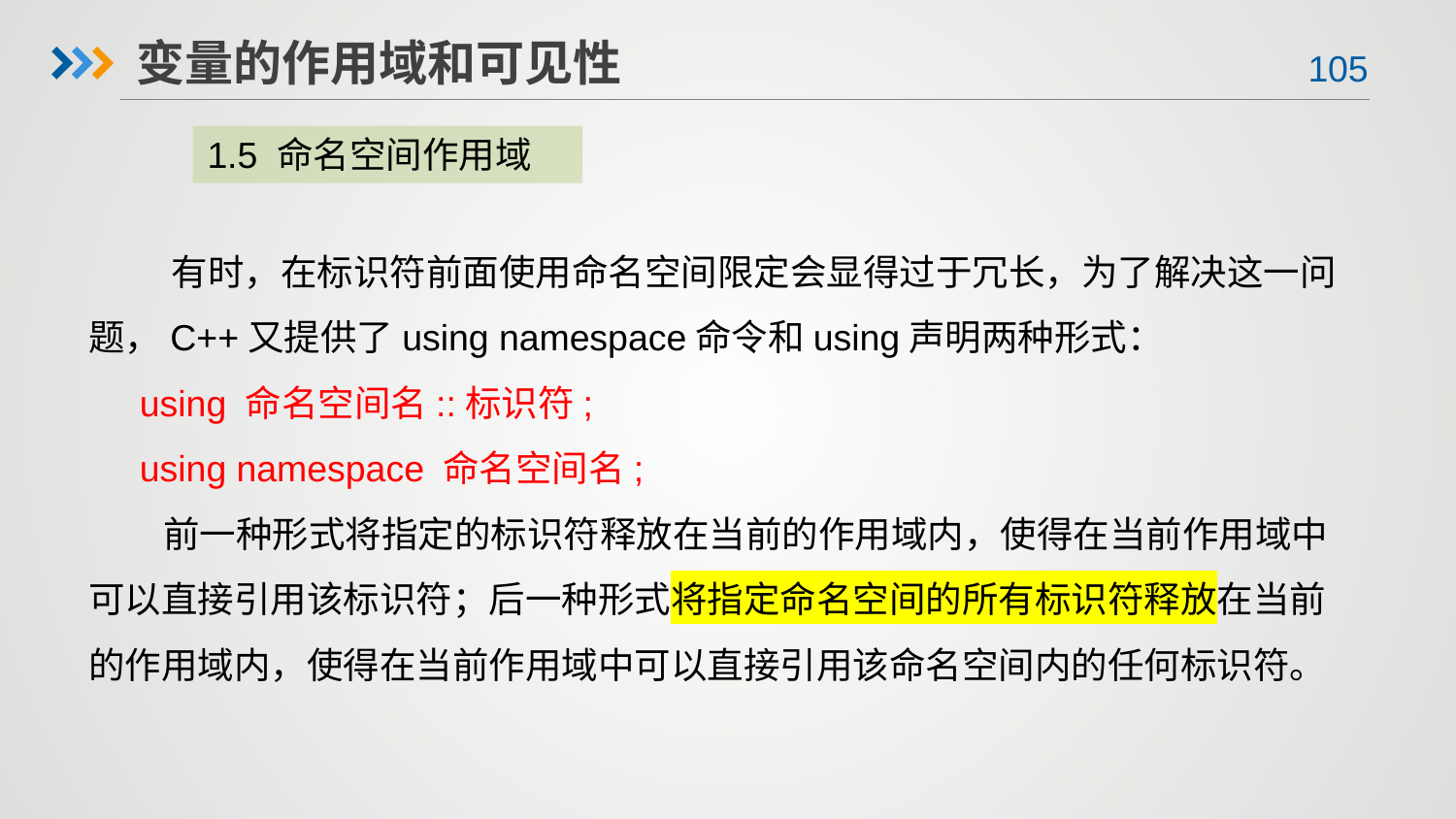

变量的作用域和可见性
1.5 命名空间作用域
         有时，在标识符前面使用命名空间限定会显得过于冗长，为了解决这一问题，C++又提供了using namespace命令和using声明两种形式：
     using 命名空间名::标识符;
     using namespace 命名空间名;
        前一种形式将指定的标识符释放在当前的作用域内，使得在当前作用域中可以直接引用该标识符；后一种形式将指定命名空间的所有标识符释放在当前的作用域内，使得在当前作用域中可以直接引用该命名空间内的任何标识符。